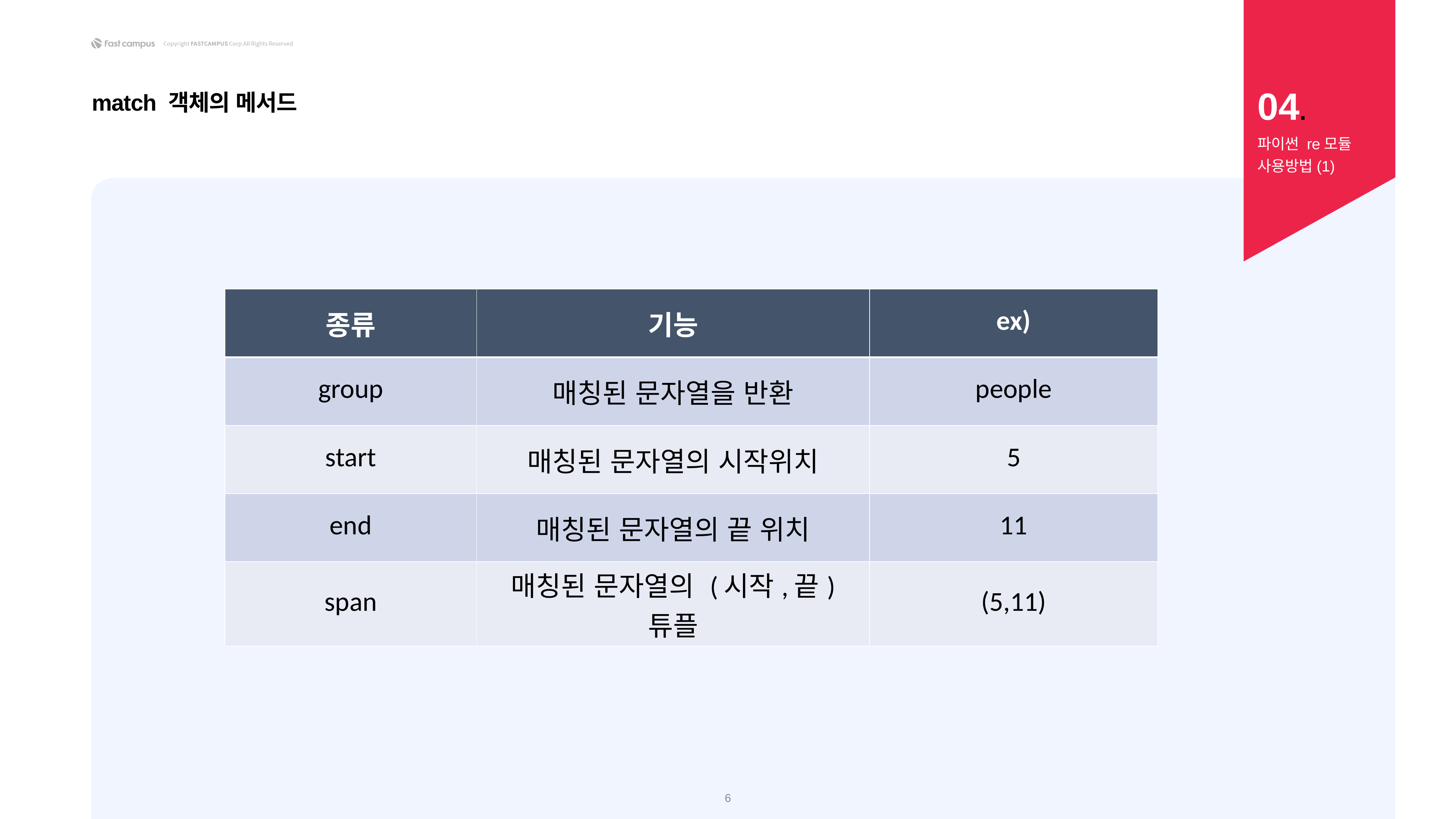

04.
match 객체의 메서드
파이썬 re모듈
사용방법(1)
| 종류 | 기능 | ex) |
| --- | --- | --- |
| group | 매칭된 문자열을 반환 | people |
| start | 매칭된 문자열의 시작위치 | 5 |
| end | 매칭된 문자열의 끝 위치 | 11 |
| span | 매칭된 문자열의 (시작,끝) 튜플 | (5,11) |
6